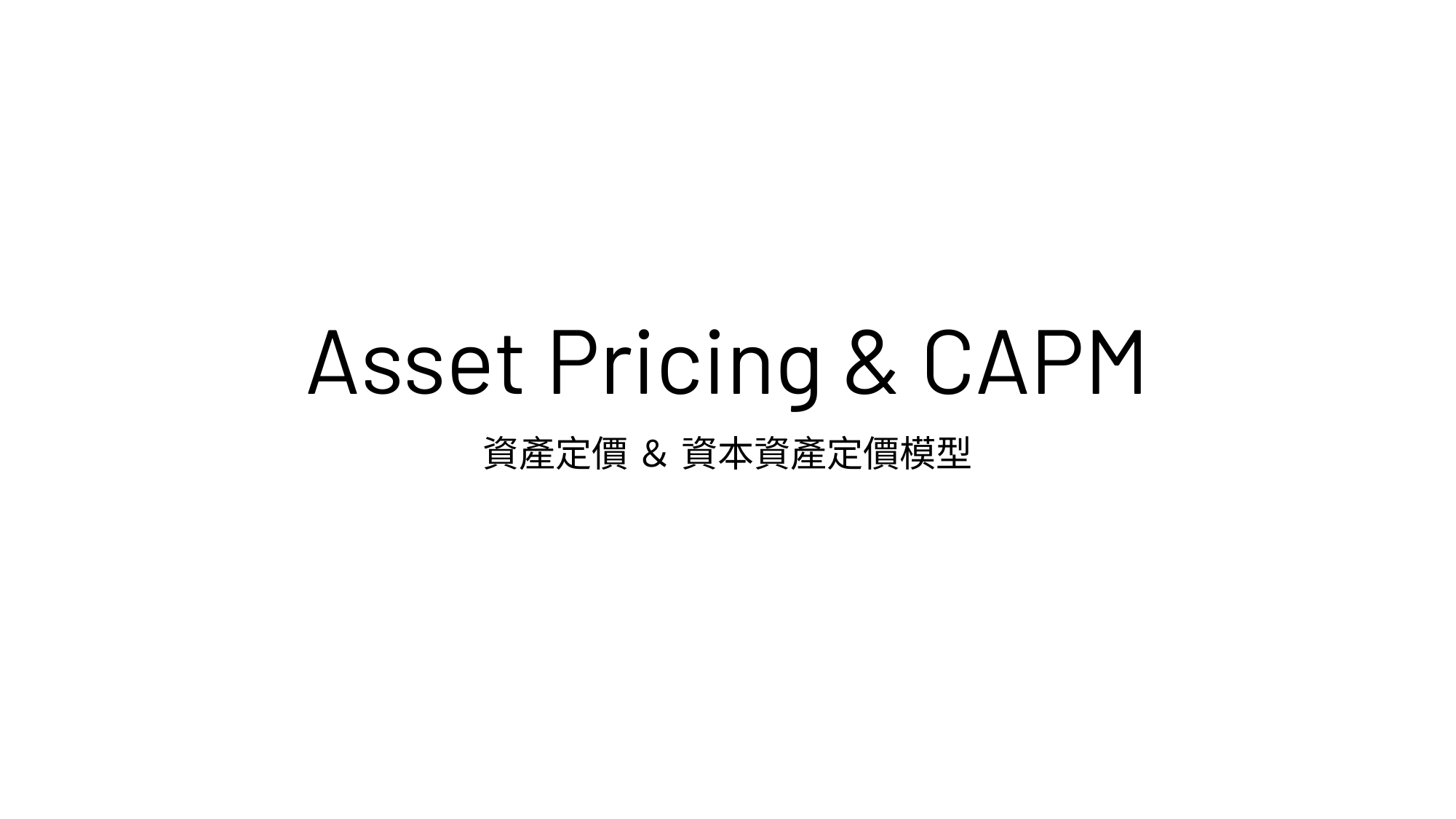

# Asset Pricing & CAPM
資產定價 ＆ 資本資產定價模型